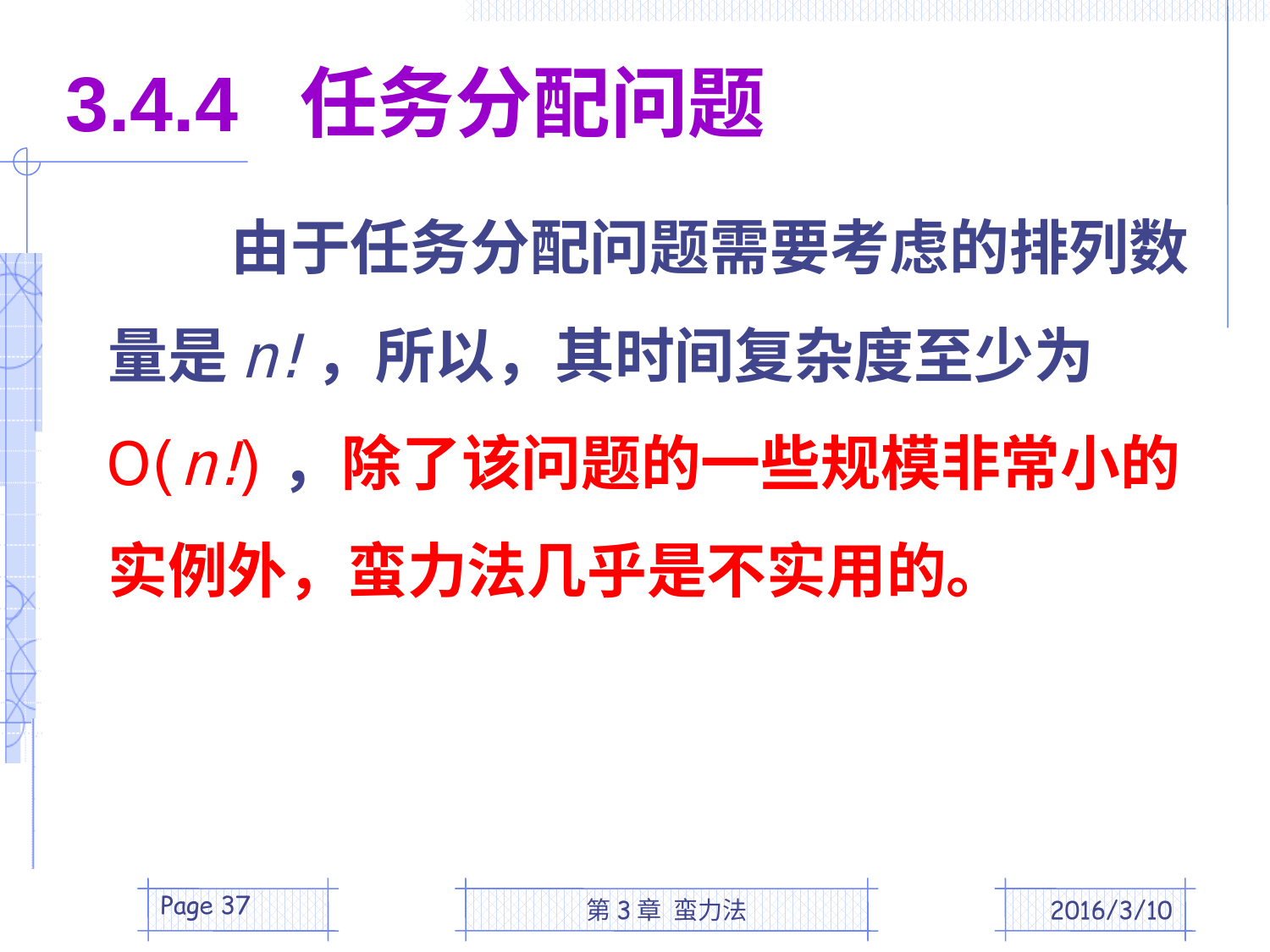

3.4.4  任务分配问题
        由于任务分配问题需要考虑的排列数量是n!，所以，其时间复杂度至少为O(n!)，除了该问题的一些规模非常小的实例外，蛮力法几乎是不实用的。
Page 37
第3章  蛮力法
2016/3/10